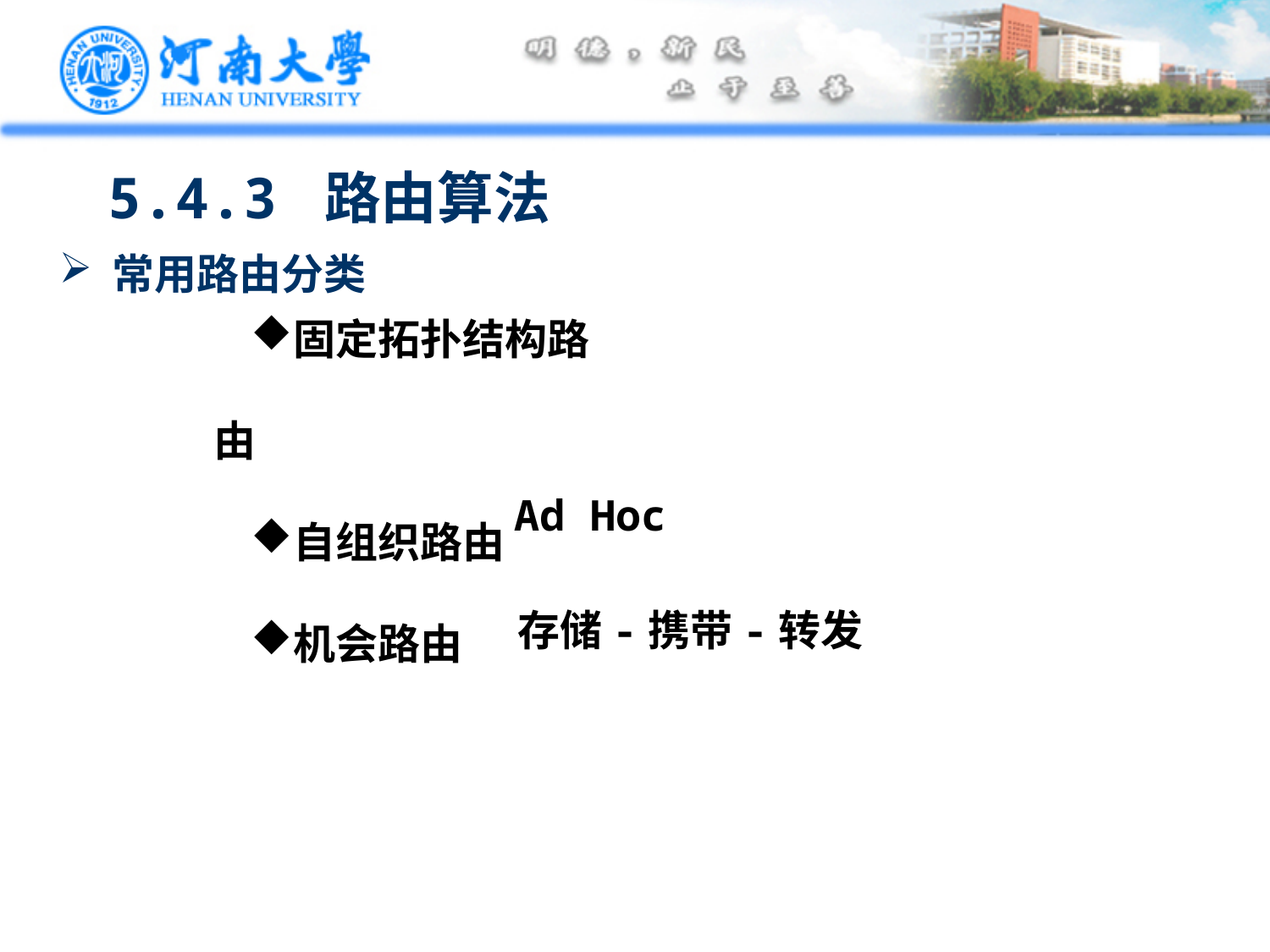

5.4.3 路由算法
 常用路由分类
固定拓扑结构路由
自组织路由
机会路由
Ad Hoc
存储-携带-转发